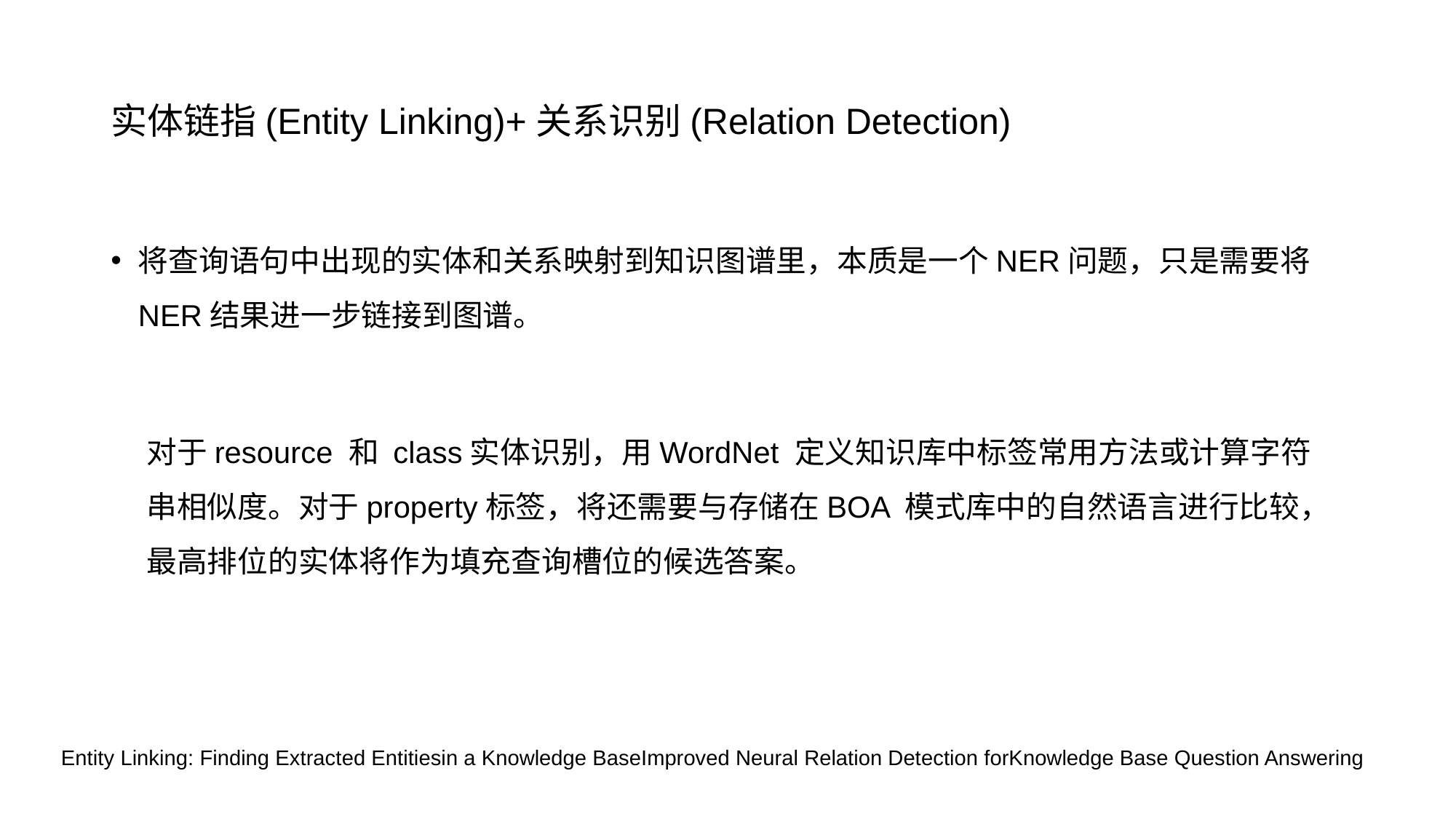

# 实体链指(Entity Linking)+关系识别(Relation Detection)
将查询语句中出现的实体和关系映射到知识图谱里，本质是一个NER问题，只是需要将NER结果进一步链接到图谱。
对于resource 和 class实体识别，用WordNet 定义知识库中标签常用方法或计算字符串相似度。对于property标签，将还需要与存储在BOA 模式库中的自然语言进行比较，最高排位的实体将作为填充查询槽位的候选答案。
Entity Linking: Finding Extracted Entitiesin a Knowledge BaseImproved Neural Relation Detection forKnowledge Base Question Answering